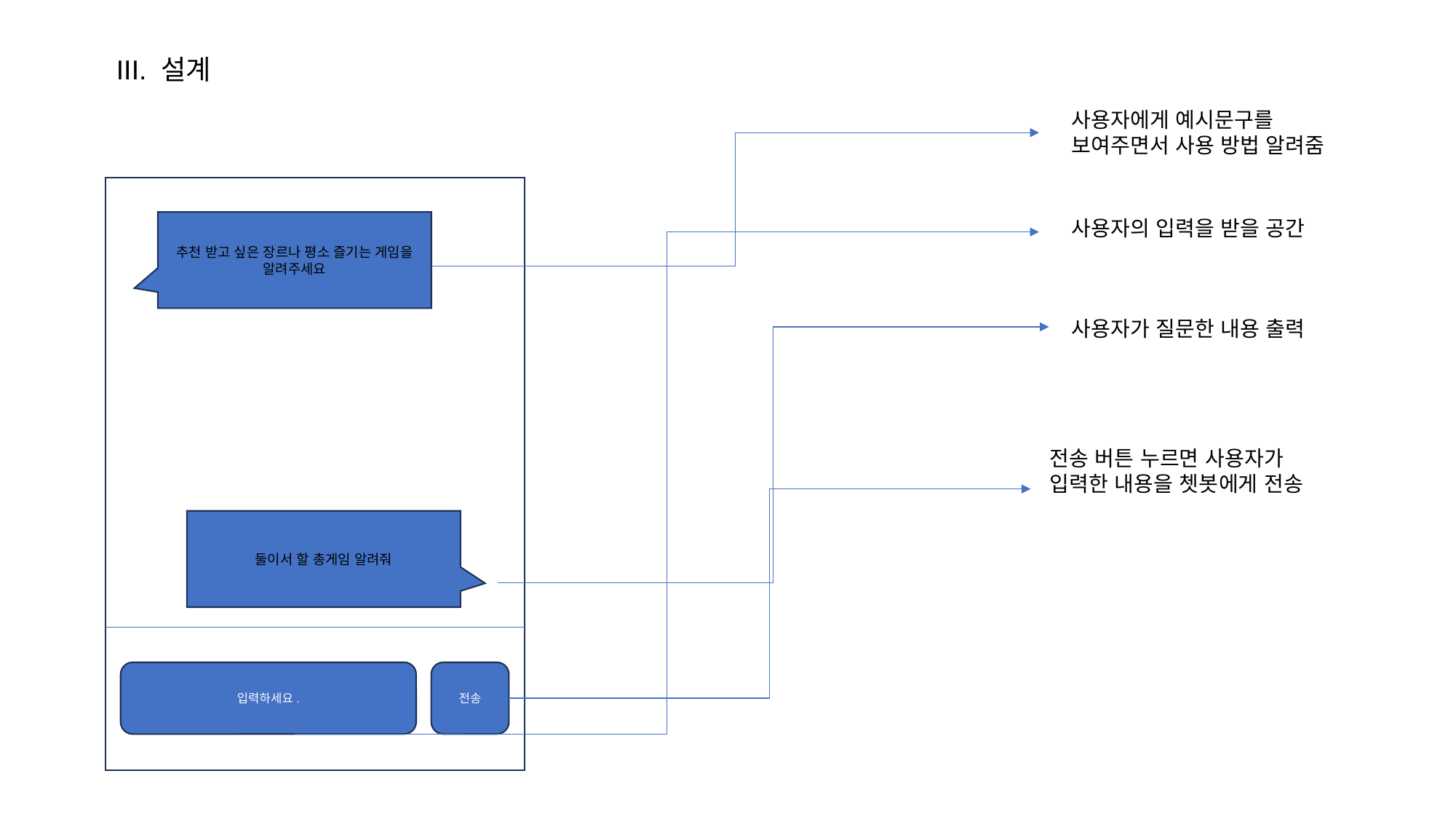

III. 설계
사용자에게 예시문구를 보여주면서 사용 방법 알려줌

사용자의 입력을 받을 공간
추천 받고 싶은 장르나 평소 즐기는 게임을 알려주세요
사용자가 질문한 내용 출력
전송 버튼 누르면 사용자가 입력한 내용을 쳇봇에게 전송
둘이서 할 총게임 알려줘
입력하세요.
전송